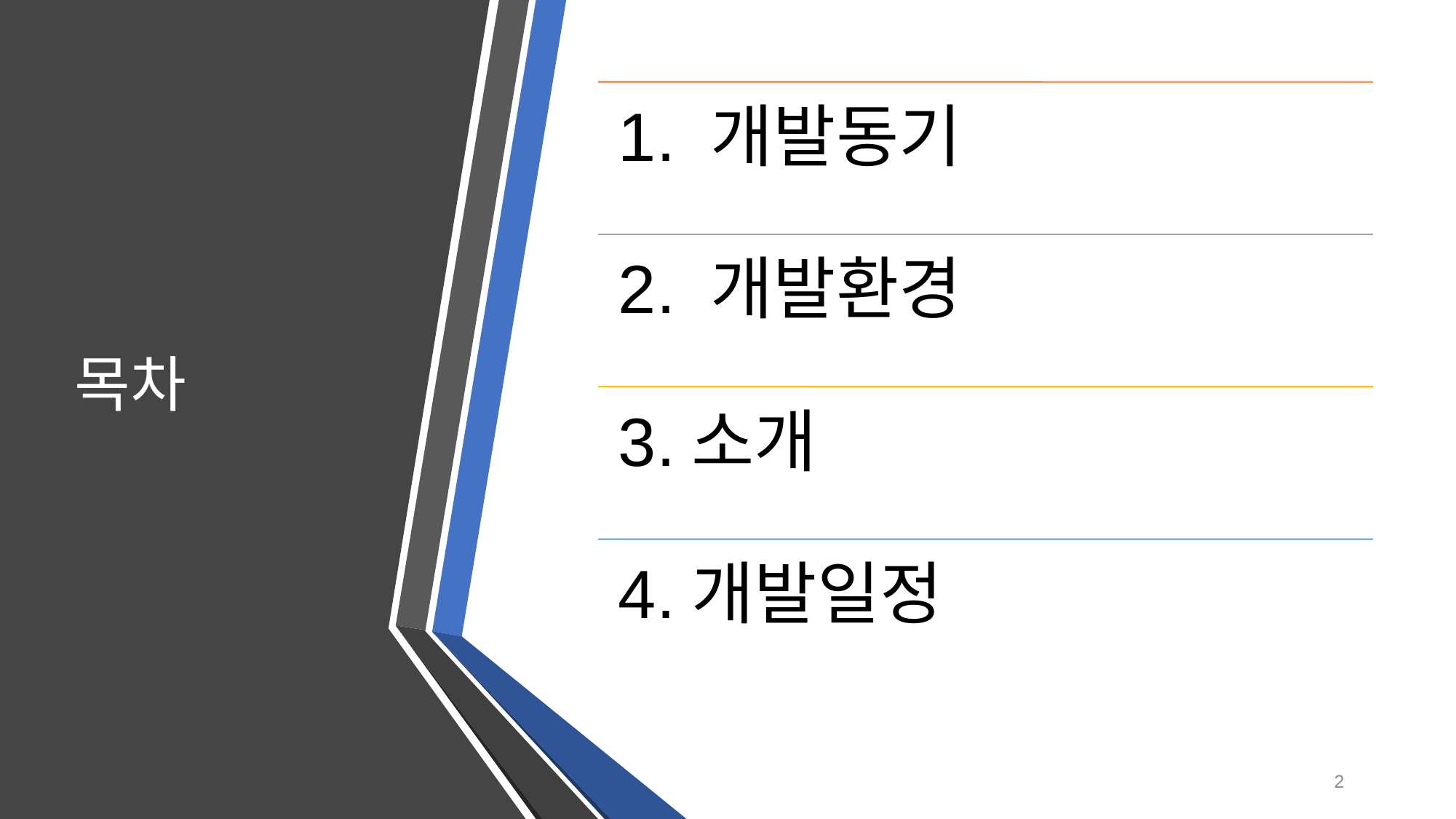

# 목차
1. 개발동기
2. 개발환경
3.소개
4.개발일정
2